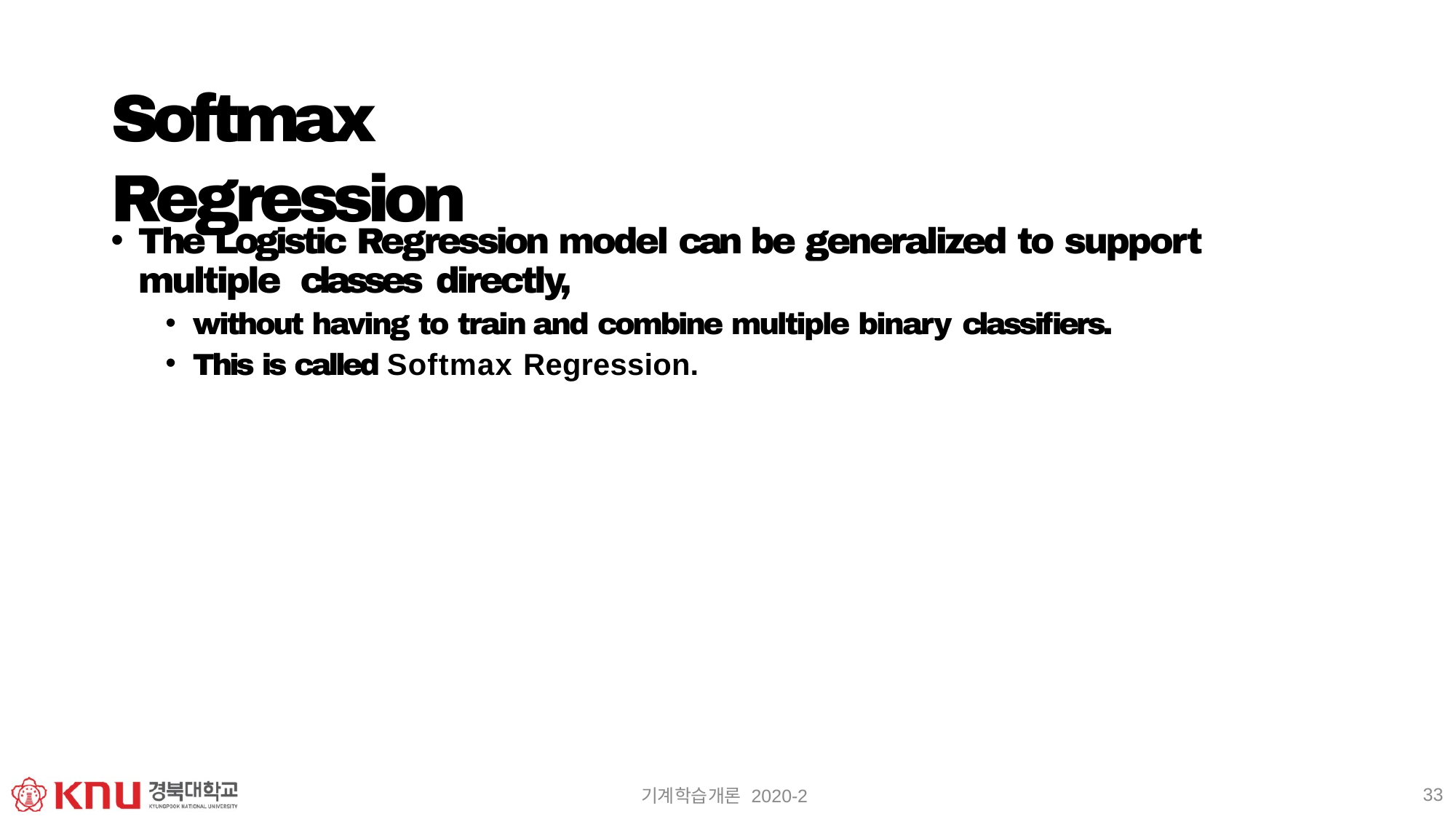

# Softmax Regression
The Logistic Regression model can be generalized to support multiple  classes directly,
without having to train and combine multiple binary classifiers.
This is called Softmax Regression.
33
기계학습개론 2020-2